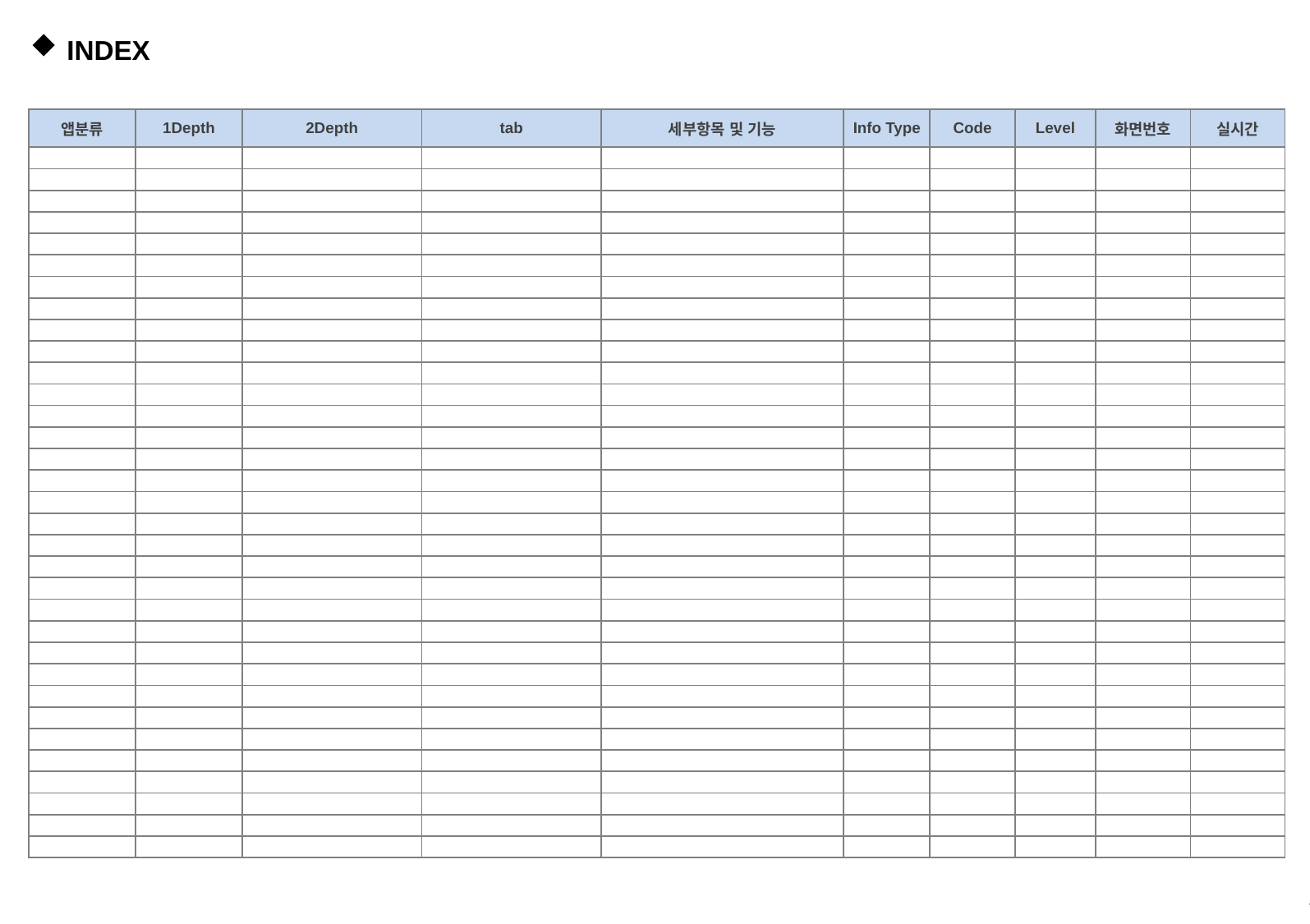

# INDEX
| 앱분류 | 1Depth | 2Depth | tab | 세부항목 및 기능 | Info Type | Code | Level | 화면번호 | 실시간 |
| --- | --- | --- | --- | --- | --- | --- | --- | --- | --- |
|  |  |  |  |  |  |  |  |  |  |
|  |  |  |  |  |  |  |  |  |  |
|  |  |  |  |  |  |  |  |  |  |
|  |  |  |  |  |  |  |  |  |  |
|  |  |  |  |  |  |  |  |  |  |
|  |  |  |  |  |  |  |  |  |  |
|  |  |  |  |  |  |  |  |  |  |
|  |  |  |  |  |  |  |  |  |  |
|  |  |  |  |  |  |  |  |  |  |
|  |  |  |  |  |  |  |  |  |  |
|  |  |  |  |  |  |  |  |  |  |
|  |  |  |  |  |  |  |  |  |  |
|  |  |  |  |  |  |  |  |  |  |
|  |  |  |  |  |  |  |  |  |  |
|  |  |  |  |  |  |  |  |  |  |
|  |  |  |  |  |  |  |  |  |  |
|  |  |  |  |  |  |  |  |  |  |
|  |  |  |  |  |  |  |  |  |  |
|  |  |  |  |  |  |  |  |  |  |
|  |  |  |  |  |  |  |  |  |  |
|  |  |  |  |  |  |  |  |  |  |
|  |  |  |  |  |  |  |  |  |  |
|  |  |  |  |  |  |  |  |  |  |
|  |  |  |  |  |  |  |  |  |  |
|  |  |  |  |  |  |  |  |  |  |
|  |  |  |  |  |  |  |  |  |  |
|  |  |  |  |  |  |  |  |  |  |
|  |  |  |  |  |  |  |  |  |  |
|  |  |  |  |  |  |  |  |  |  |
|  |  |  |  |  |  |  |  |  |  |
|  |  |  |  |  |  |  |  |  |  |
|  |  |  |  |  |  |  |  |  |  |
|  |  |  |  |  |  |  |  |  |  |